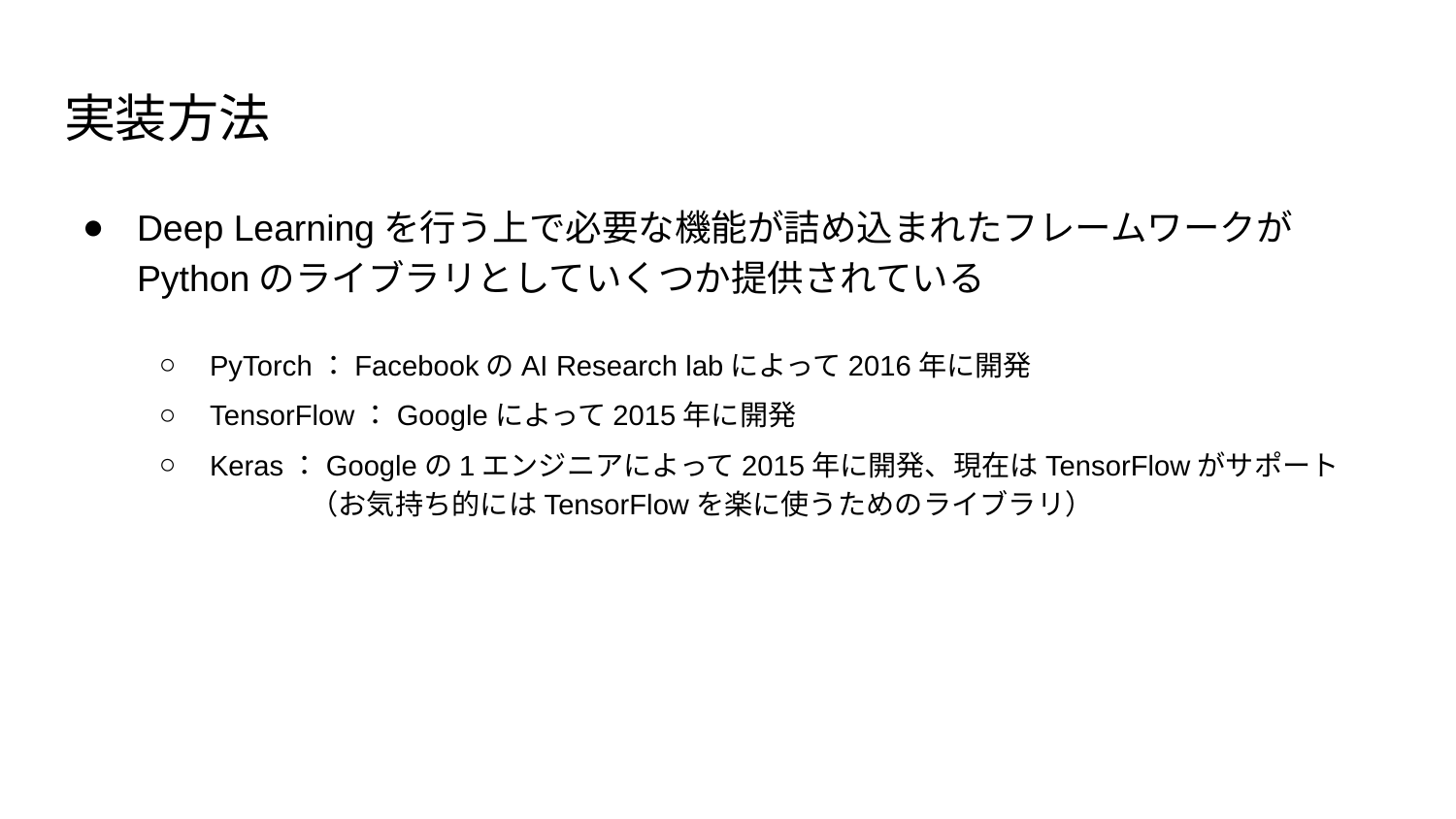

# 実装方法
Deep Learningを行う上で必要な機能が詰め込まれたフレームワークが
Pythonのライブラリとしていくつか提供されている
PyTorch：FacebookのAI Research labによって2016年に開発
TensorFlow：Googleによって2015年に開発
Keras：Googleの1エンジニアによって2015年に開発、現在はTensorFlowがサポート
         　（お気持ち的にはTensorFlowを楽に使うためのライブラリ）